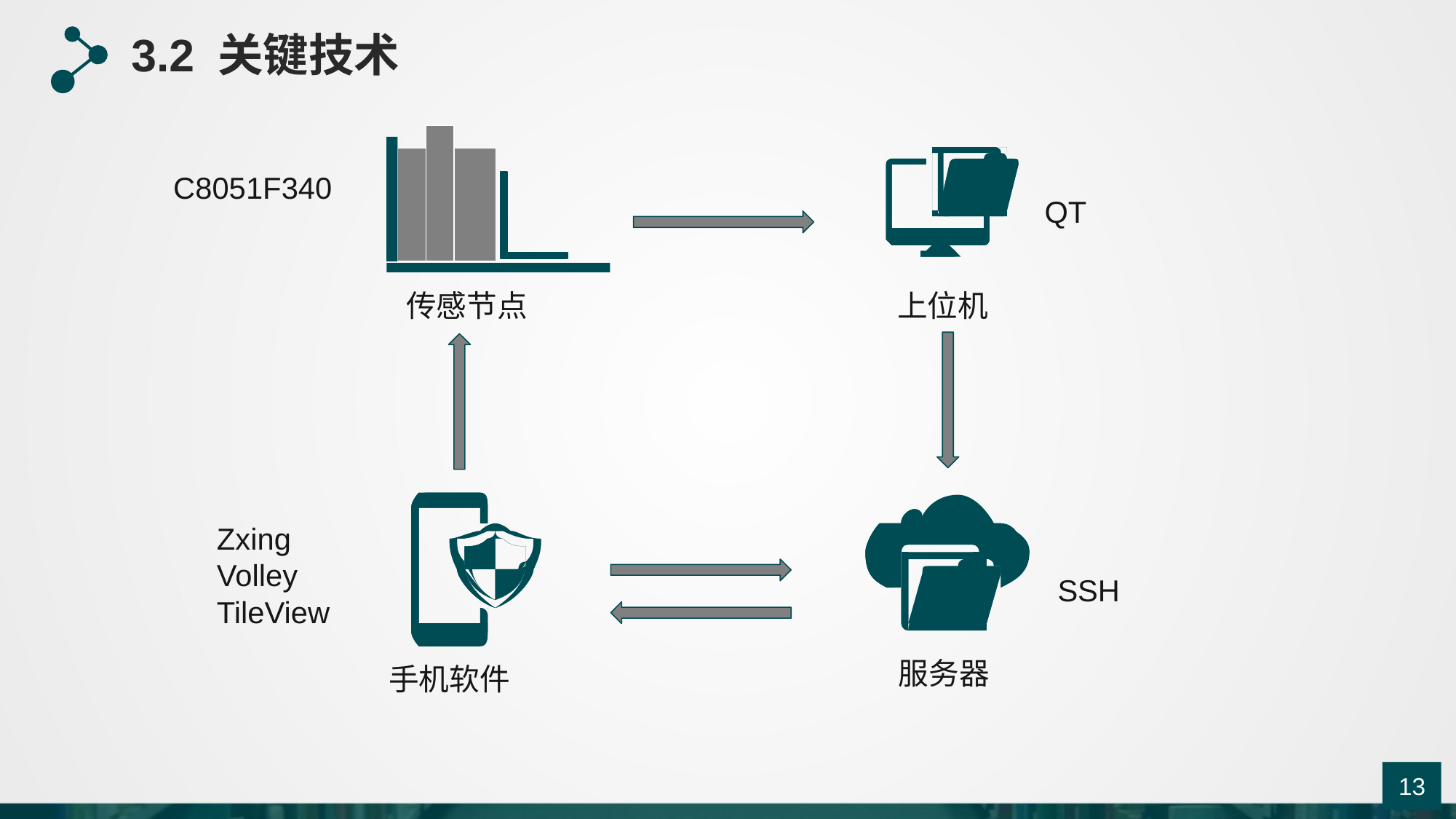

3.2 关键技术

传感节点

上位机
C8051F340
QT

手机软件

服务器
Zxing
Volley
TileView

SSH